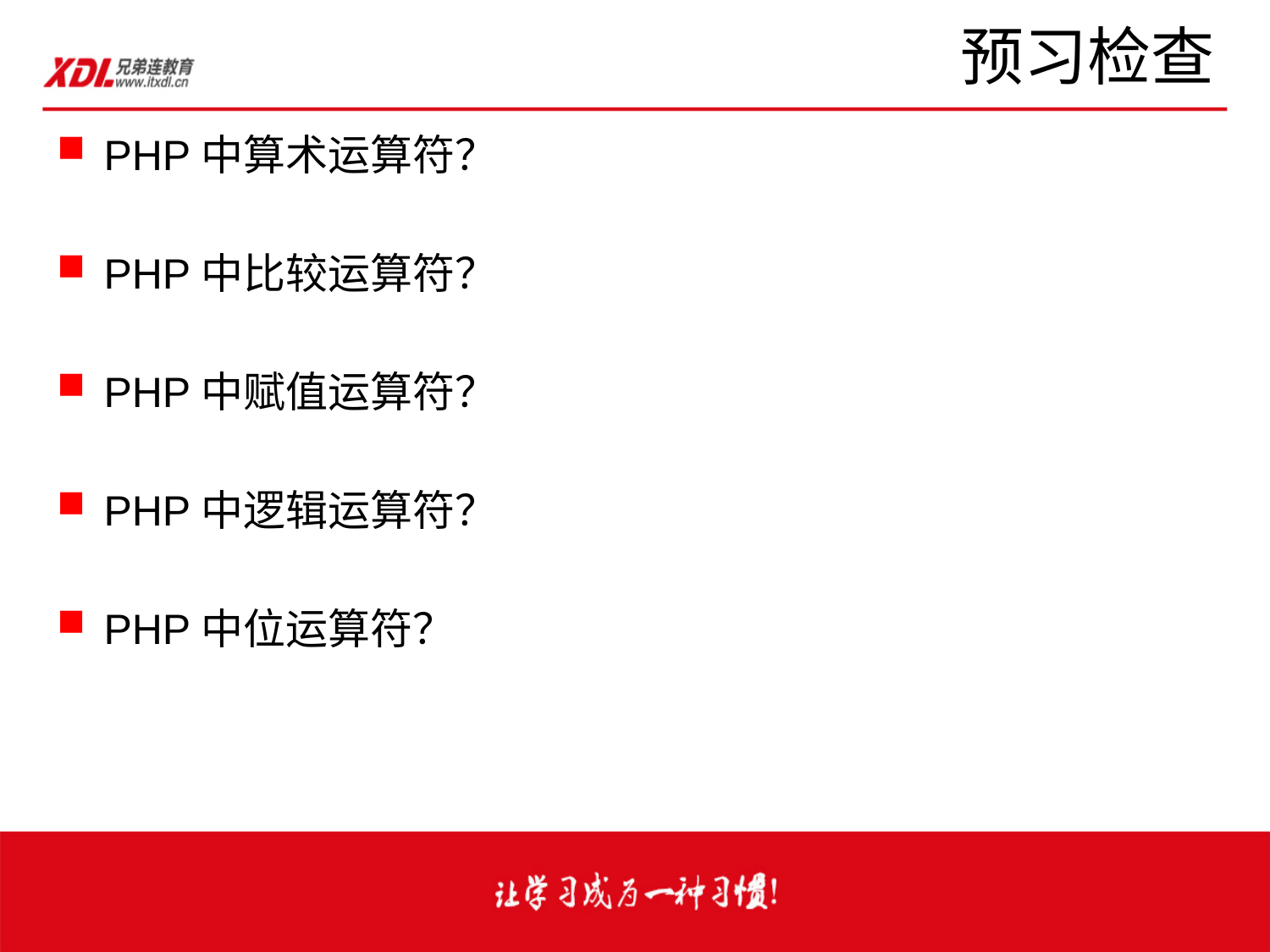

# 预习检查
PHP中算术运算符？

PHP中比较运算符？

PHP中赋值运算符？

PHP中逻辑运算符？

PHP中位运算符？